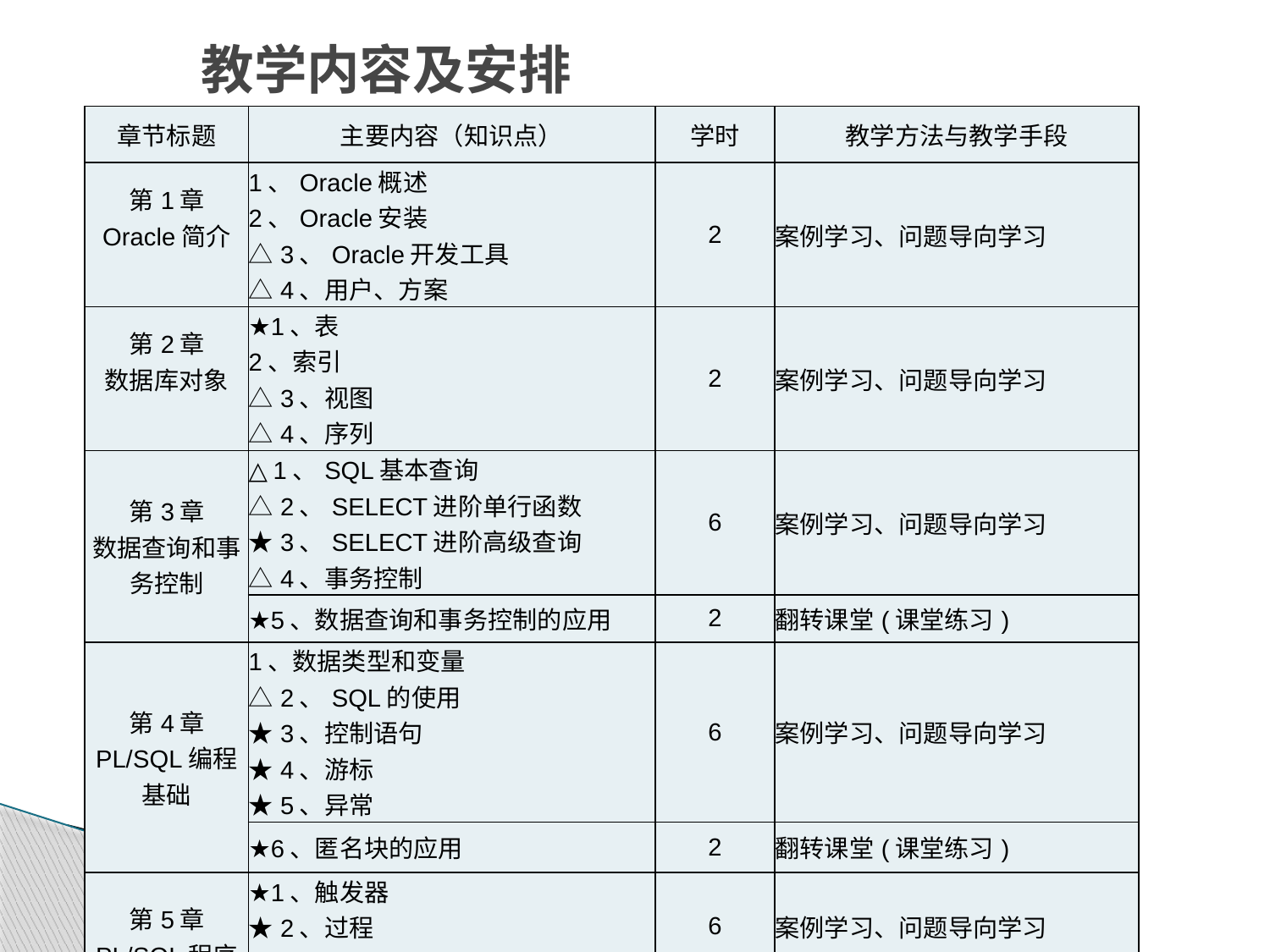

# 教学内容及安排
| 章节标题 | 主要内容（知识点） | 学时 | 教学方法与教学手段 |
| --- | --- | --- | --- |
| 第1章 Oracle简介 | 1、Oracle概述 2、Oracle安装 △3、Oracle开发工具 △4、用户、方案 | 2 | 案例学习、问题导向学习 |
| 第2章 数据库对象 | ★1、表 2、索引 △3、视图 △4、序列 | 2 | 案例学习、问题导向学习 |
| 第3章 数据查询和事务控制 | △1、SQL基本查询 △2、SELECT进阶单行函数 ★3、SELECT进阶高级查询 △4、事务控制 | 6 | 案例学习、问题导向学习 |
|  | ★5、数据查询和事务控制的应用 | 2 | 翻转课堂(课堂练习) |
| 第4章 PL/SQL编程基础 | 1、数据类型和变量 △2、SQL的使用 ★3、控制语句 ★4、游标 ★5、异常 | 6 | 案例学习、问题导向学习 |
|  | ★6、匿名块的应用 | 2 | 翻转课堂(课堂练习) |
| 第5章 PL/SQL程序设计 | ★1、触发器 ★2、过程 ★3、函数 | 6 | 案例学习、问题导向学习 |
|  | ★4、子程序应用 | 2 | 翻转课堂(课堂练习) |